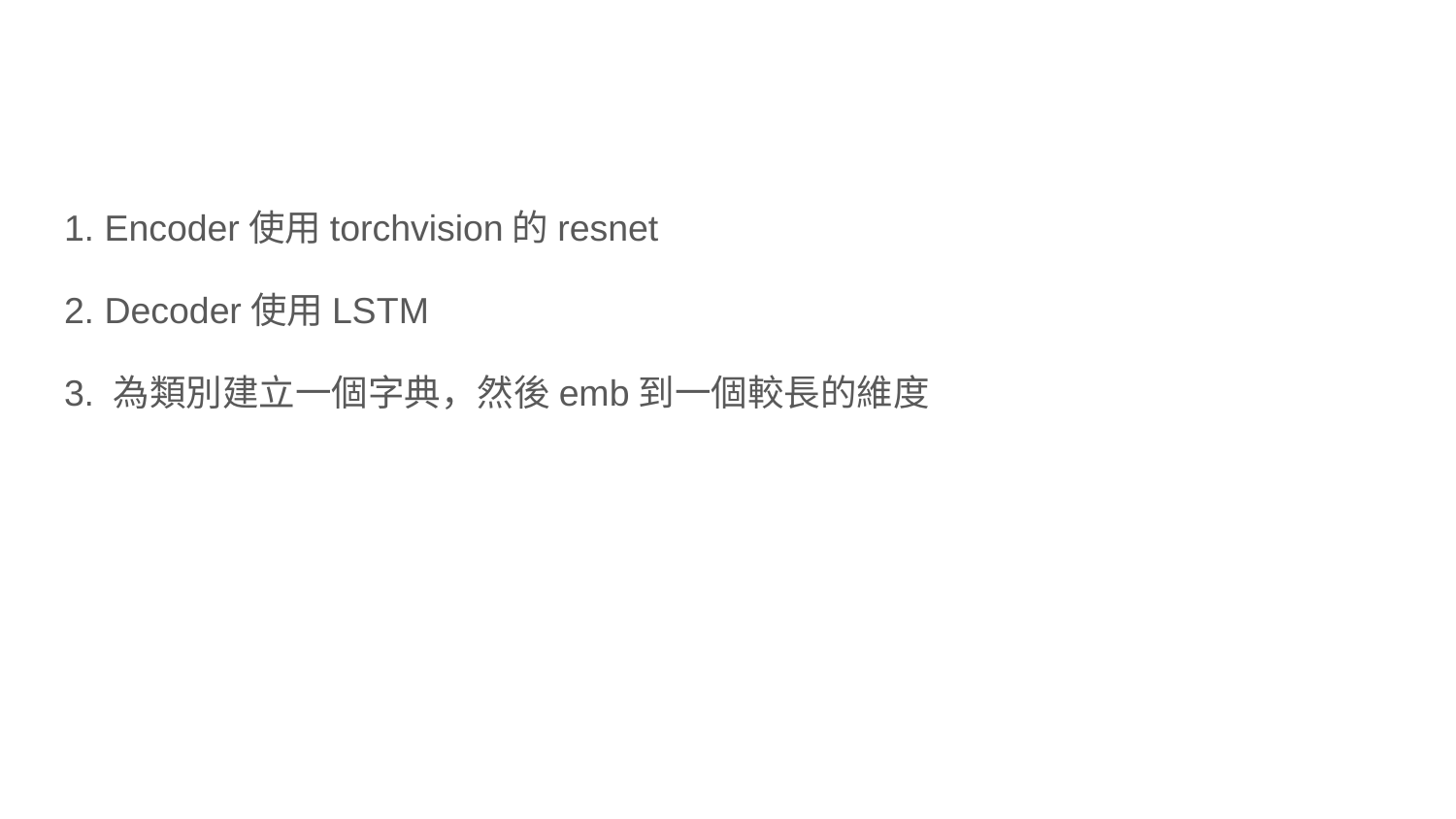

#
1. Encoder使用torchvision的resnet
2. Decoder使用LSTM
3. 為類別建立一個字典，然後emb到一個較長的維度